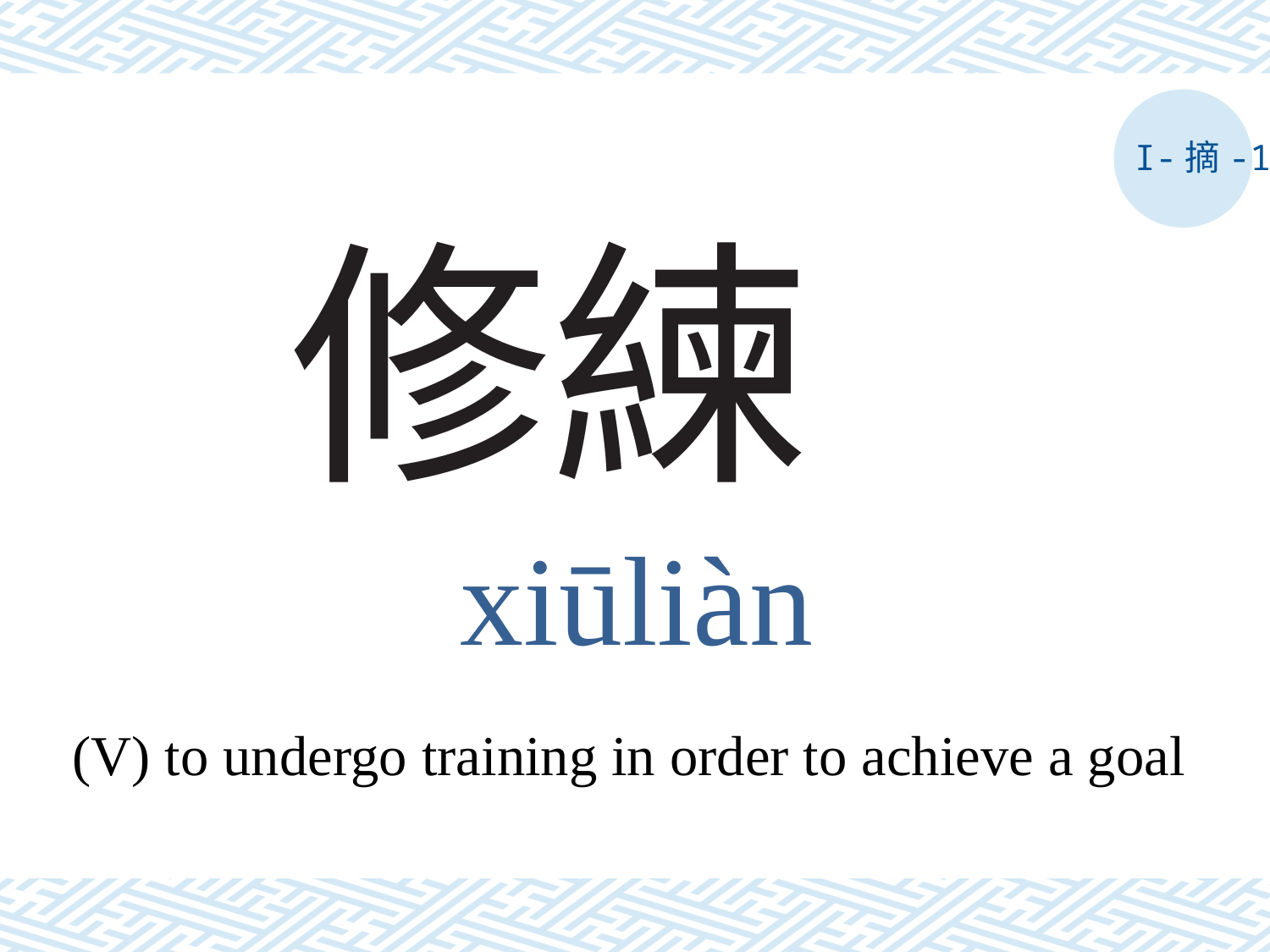

I-摘-1

# 修練
xiūliàn
(V) to undergo training in order to achieve a goal